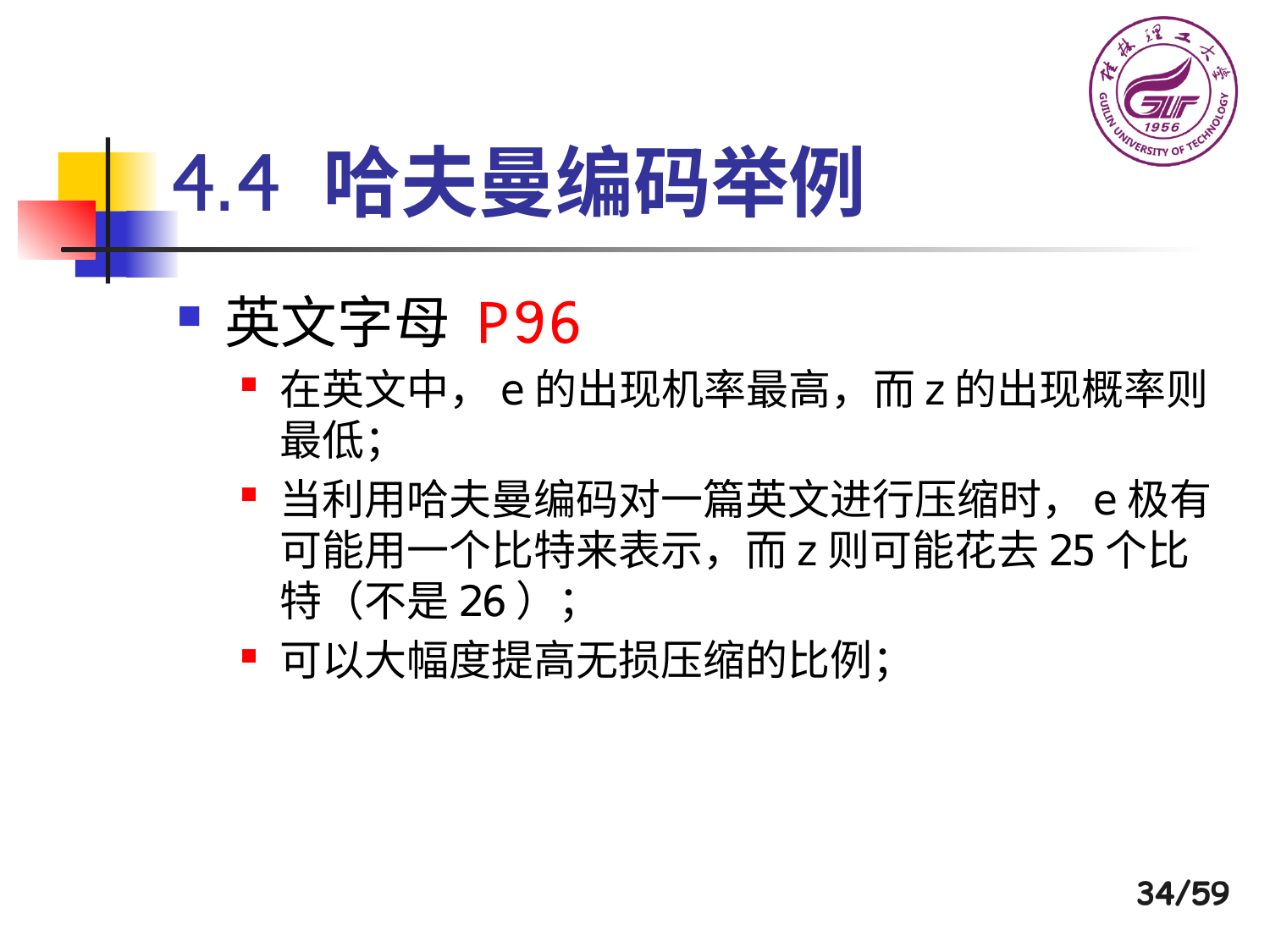

# 4.4 哈夫曼编码举例
英文字母 P96
在英文中，e的出现机率最高，而z的出现概率则最低；
当利用哈夫曼编码对一篇英文进行压缩时，e极有可能用一个比特来表示，而z则可能花去25个比特（不是26）；
可以大幅度提高无损压缩的比例；
34/59